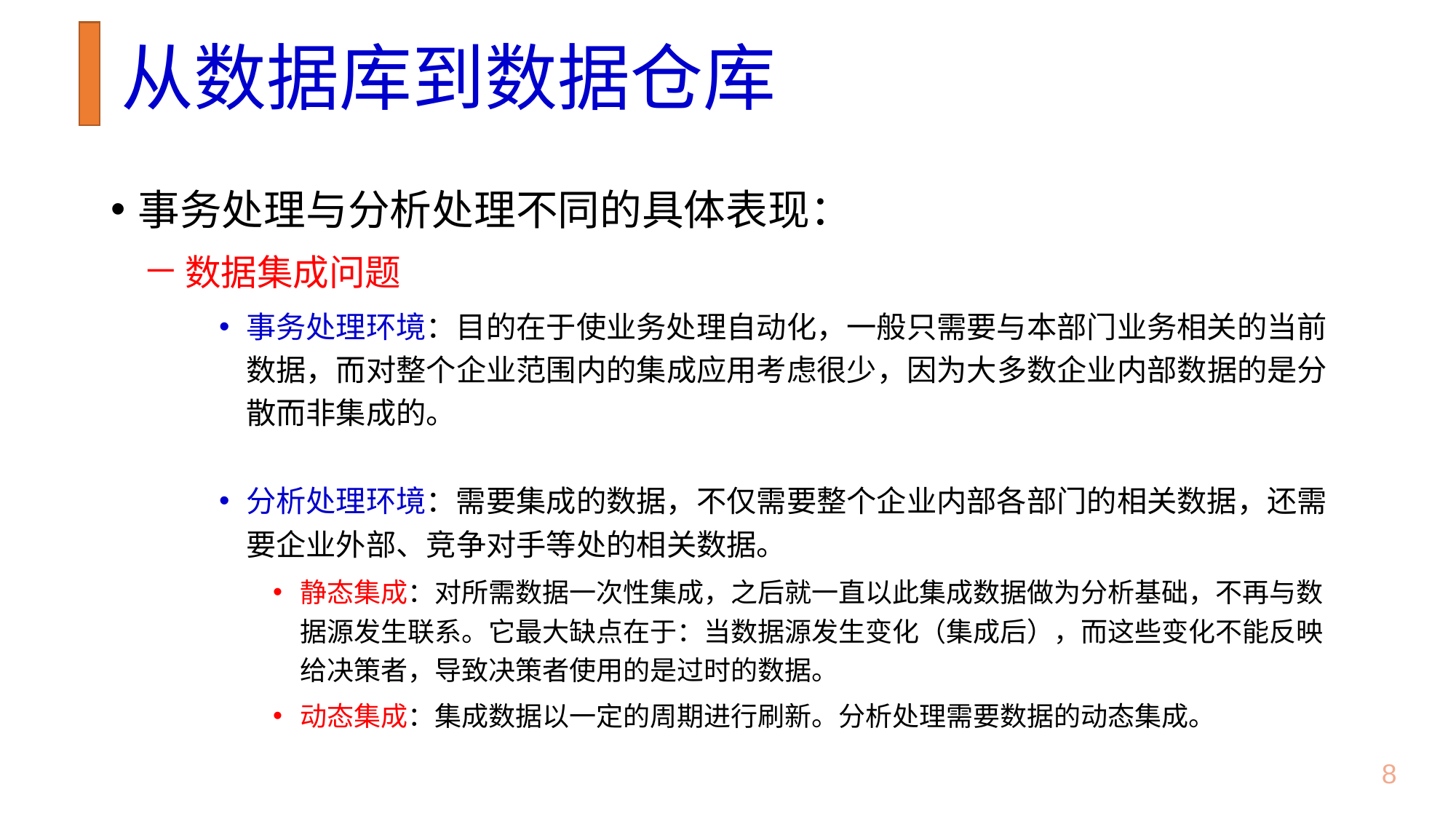

# 从数据库到数据仓库
事务处理与分析处理不同的具体表现：
数据集成问题
事务处理环境：目的在于使业务处理自动化，一般只需要与本部门业务相关的当前数据，而对整个企业范围内的集成应用考虑很少，因为大多数企业内部数据的是分散而非集成的。

分析处理环境：需要集成的数据，不仅需要整个企业内部各部门的相关数据，还需要企业外部、竞争对手等处的相关数据。
静态集成：对所需数据一次性集成，之后就一直以此集成数据做为分析基础，不再与数据源发生联系。它最大缺点在于：当数据源发生变化（集成后），而这些变化不能反映给决策者，导致决策者使用的是过时的数据。
动态集成：集成数据以一定的周期进行刷新。分析处理需要数据的动态集成。
8